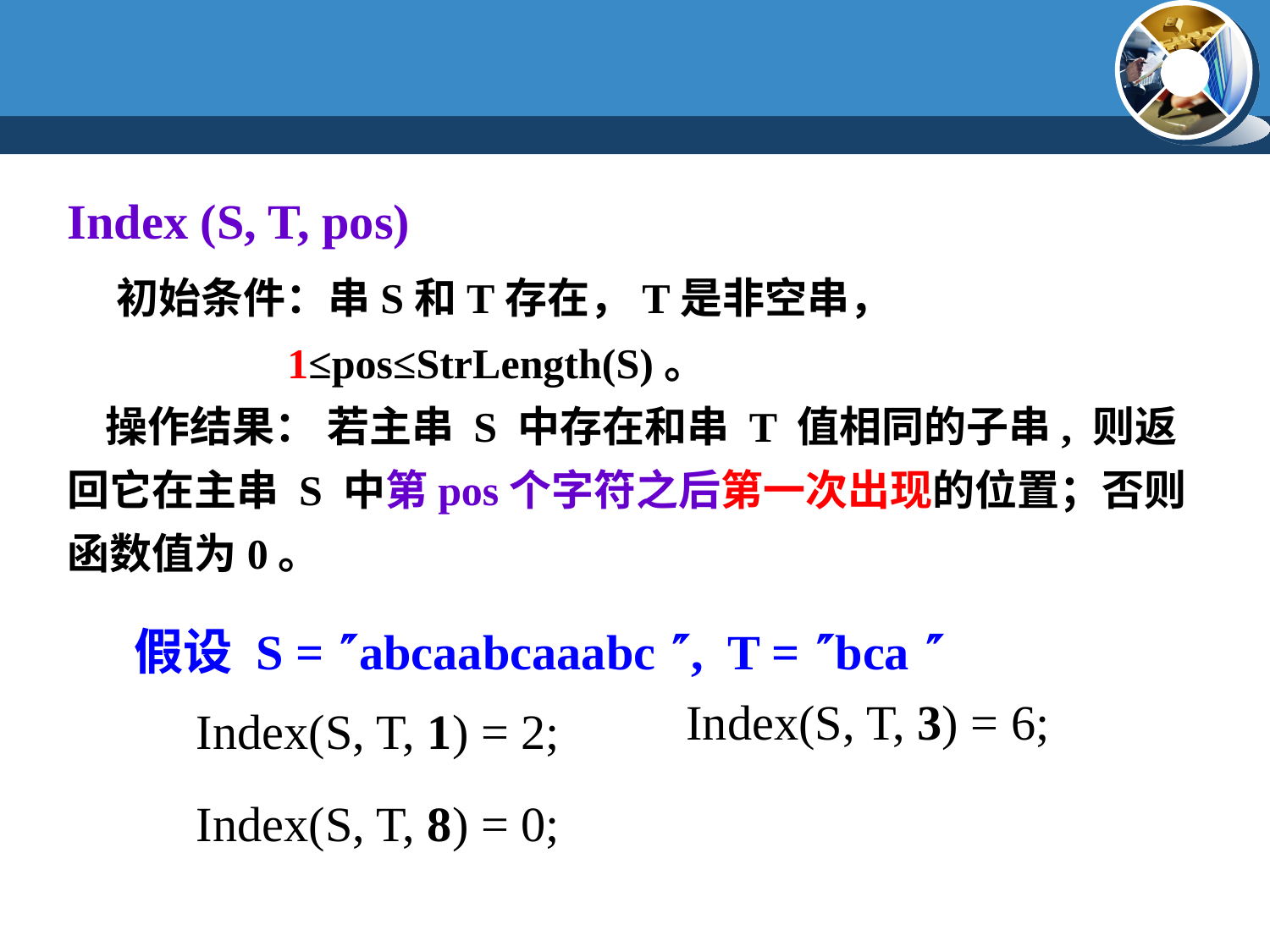

Index (S, T, pos)
   初始条件：串S和T存在，T是非空串，
                      1≤pos≤StrLength(S)。
    操作结果： 若主串 S 中存在和串 T 值相同的子串, 则返回它在主串 S 中第pos个字符之后第一次出现的位置；否则函数值为0。
假设 S = ″abcaabcaaabc ″,  T = ″bca ″
Index(S, T, 3) = 6;
Index(S, T, 1) = 2;
Index(S, T, 8) = 0;